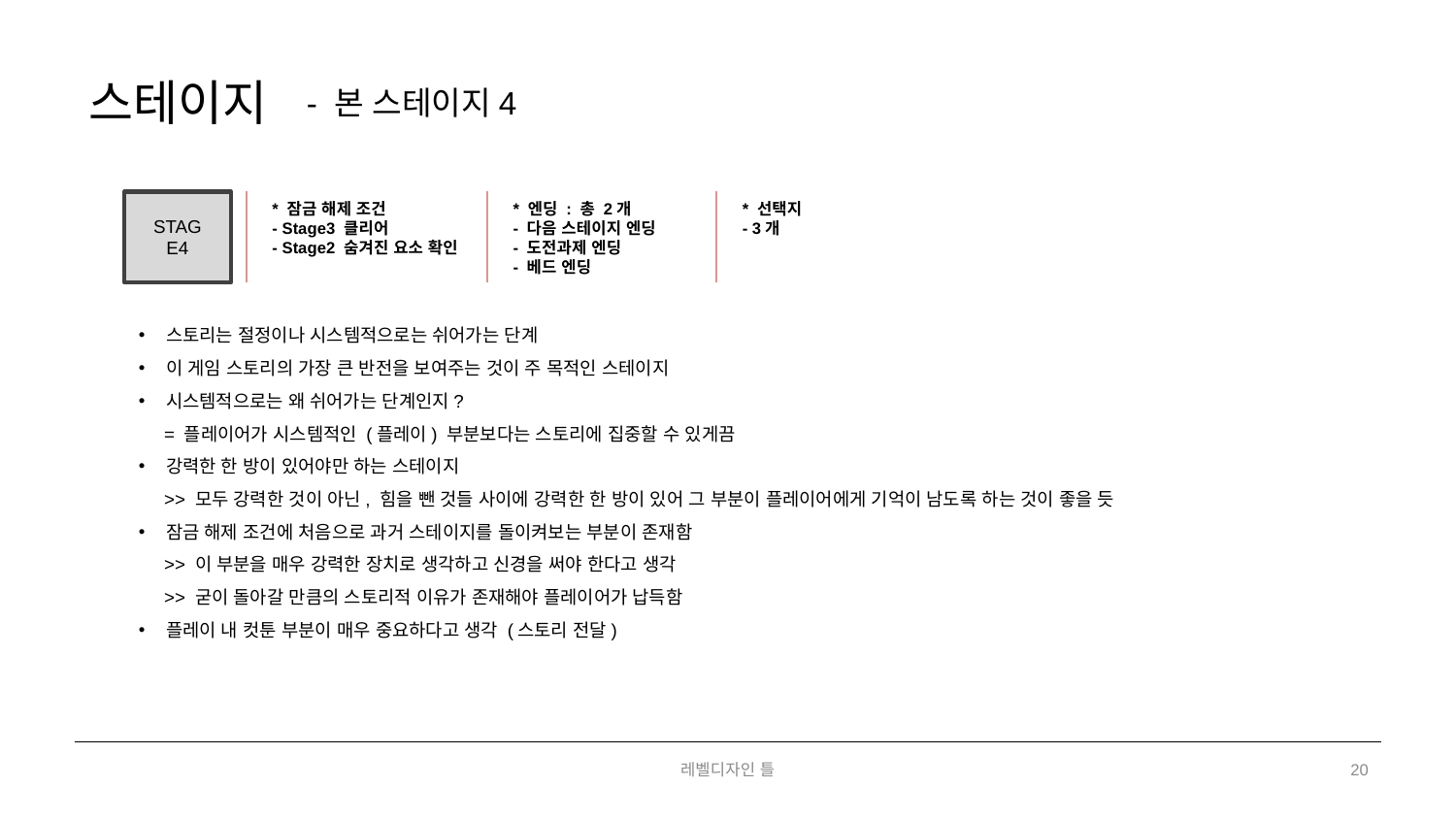

스테이지
- 본 스테이지4

STAGE4
* 잠금 해제 조건
- Stage3 클리어
- Stage2 숨겨진 요소 확인
* 엔딩 : 총 2개
- 다음 스테이지 엔딩
- 도전과제 엔딩
- 베드 엔딩
* 선택지
- 3개
스토리는 절정이나 시스템적으로는 쉬어가는 단계
이 게임 스토리의 가장 큰 반전을 보여주는 것이 주 목적인 스테이지
시스템적으로는 왜 쉬어가는 단계인지?
     = 플레이어가 시스템적인 (플레이) 부분보다는 스토리에 집중할 수 있게끔
강력한 한 방이 있어야만 하는 스테이지
     >> 모두 강력한 것이 아닌, 힘을 뺀 것들 사이에 강력한 한 방이 있어 그 부분이 플레이어에게 기억이 남도록 하는 것이 좋을 듯
잠금 해제 조건에 처음으로 과거 스테이지를 돌이켜보는 부분이 존재함
     >> 이 부분을 매우 강력한 장치로 생각하고 신경을 써야 한다고 생각
     >> 굳이 돌아갈 만큼의 스토리적 이유가 존재해야 플레이어가 납득함
플레이 내 컷툰 부분이 매우 중요하다고 생각 (스토리 전달)
레벨디자인 틀
20